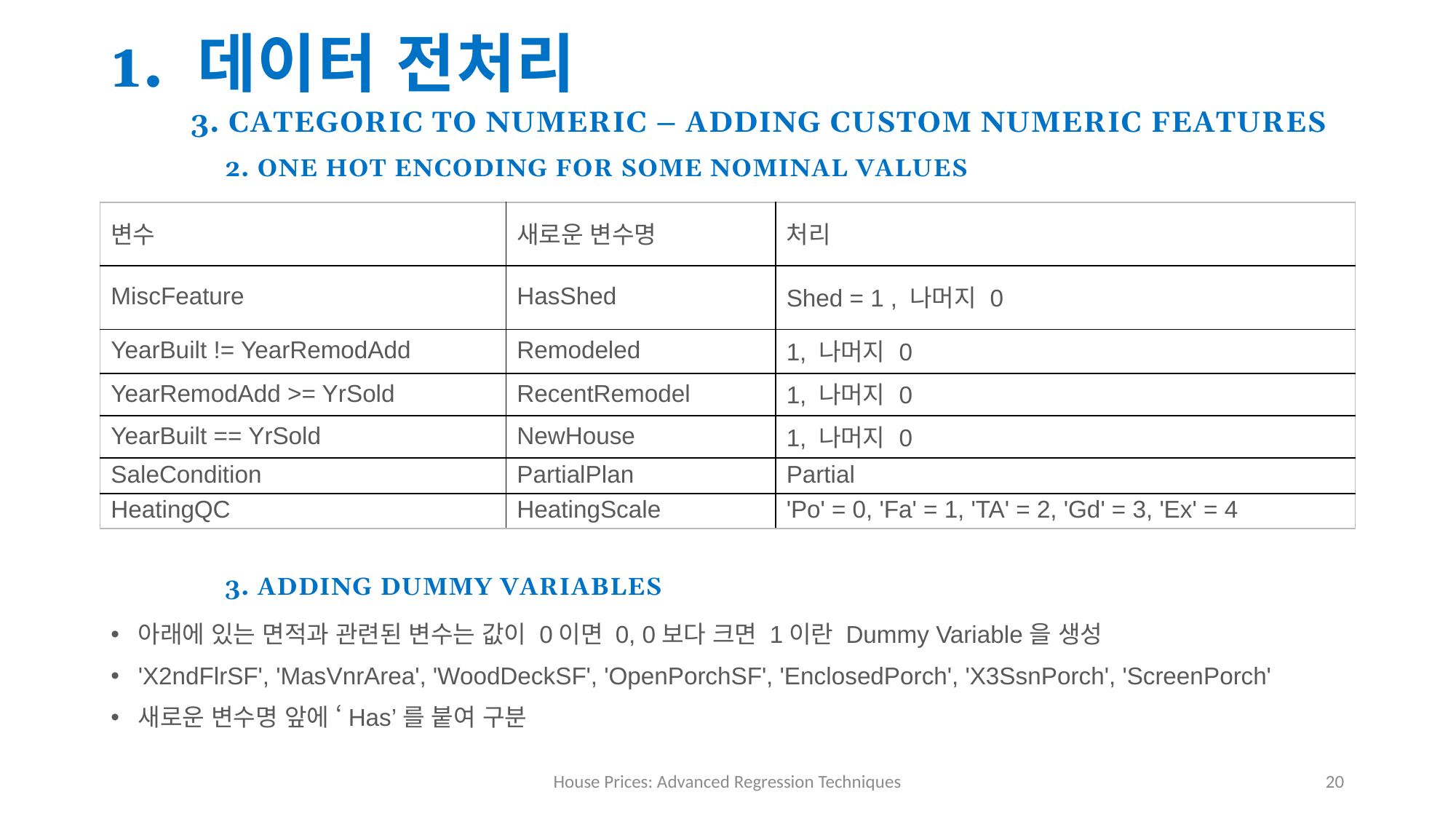

1. 데이터 전처리
3. Categoric to numeric – adding custom numeric features
2. One Hot Encoding for some nominal values
| 변수 | 새로운 변수명 | 처리 |
| --- | --- | --- |
| MiscFeature | HasShed | Shed = 1 , 나머지 0 |
| YearBuilt != YearRemodAdd | Remodeled | 1, 나머지 0 |
| YearRemodAdd >= YrSold | RecentRemodel | 1, 나머지 0 |
| YearBuilt == YrSold | NewHouse | 1, 나머지 0 |
| SaleCondition | PartialPlan | Partial |
| HeatingQC | HeatingScale | 'Po' = 0, 'Fa' = 1, 'TA' = 2, 'Gd' = 3, 'Ex' = 4 |
3. adding dummy variables
아래에 있는 면적과 관련된 변수는 값이 0이면 0, 0보다 크면 1이란 Dummy Variable을 생성
'X2ndFlrSF', 'MasVnrArea', 'WoodDeckSF', 'OpenPorchSF', 'EnclosedPorch', 'X3SsnPorch', 'ScreenPorch'
새로운 변수명 앞에 ‘Has’를 붙여 구분

House Prices: Advanced Regression Techniques
20